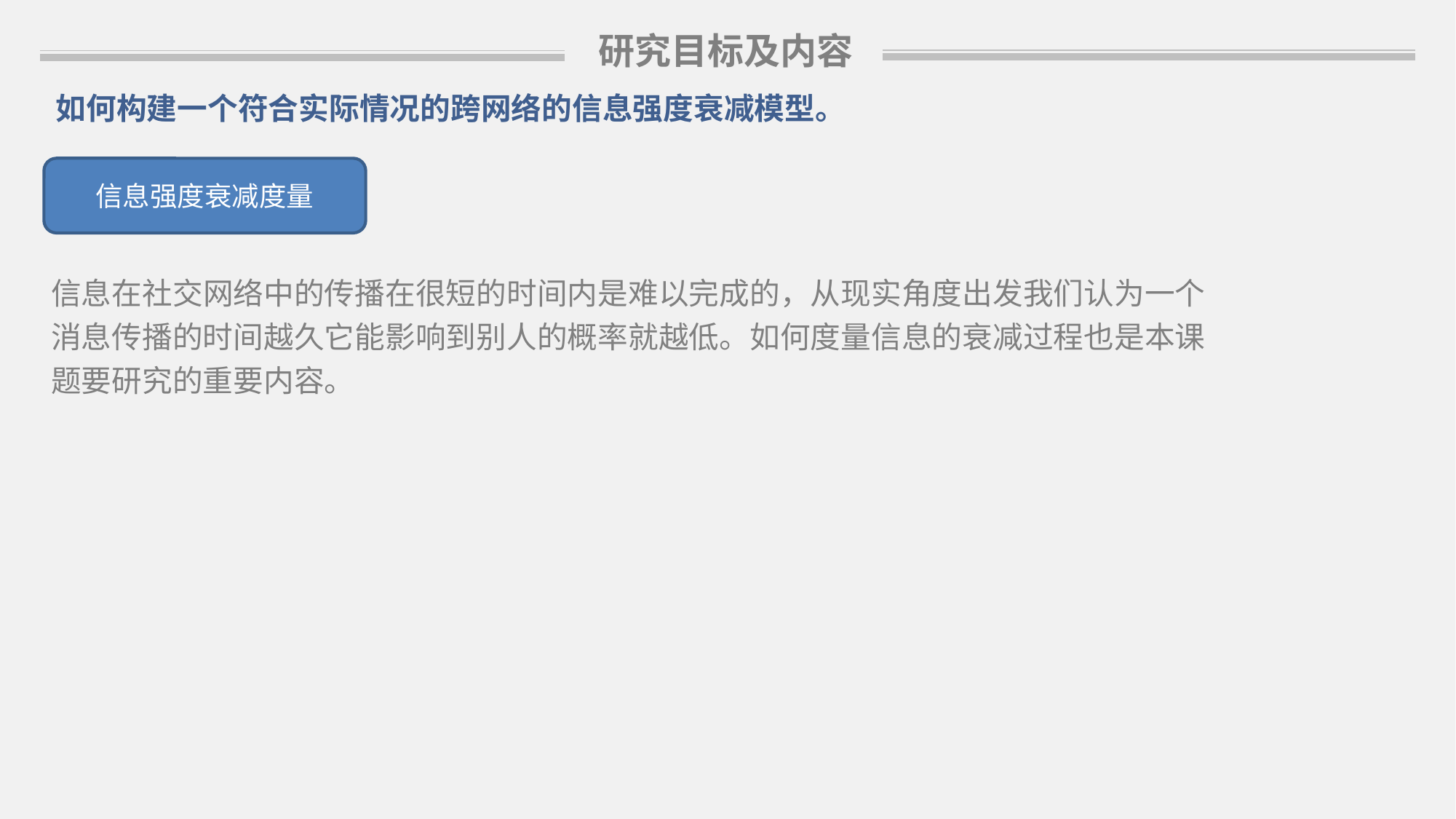

研究目标及内容
如何构建一个符合实际情况的跨网络的信息强度衰减模型。
信息强度衰减度量
信息在社交网络中的传播在很短的时间内是难以完成的，从现实角度出发我们认为一个消息传播的时间越久它能影响到别人的概率就越低。如何度量信息的衰减过程也是本课题要研究的重要内容。